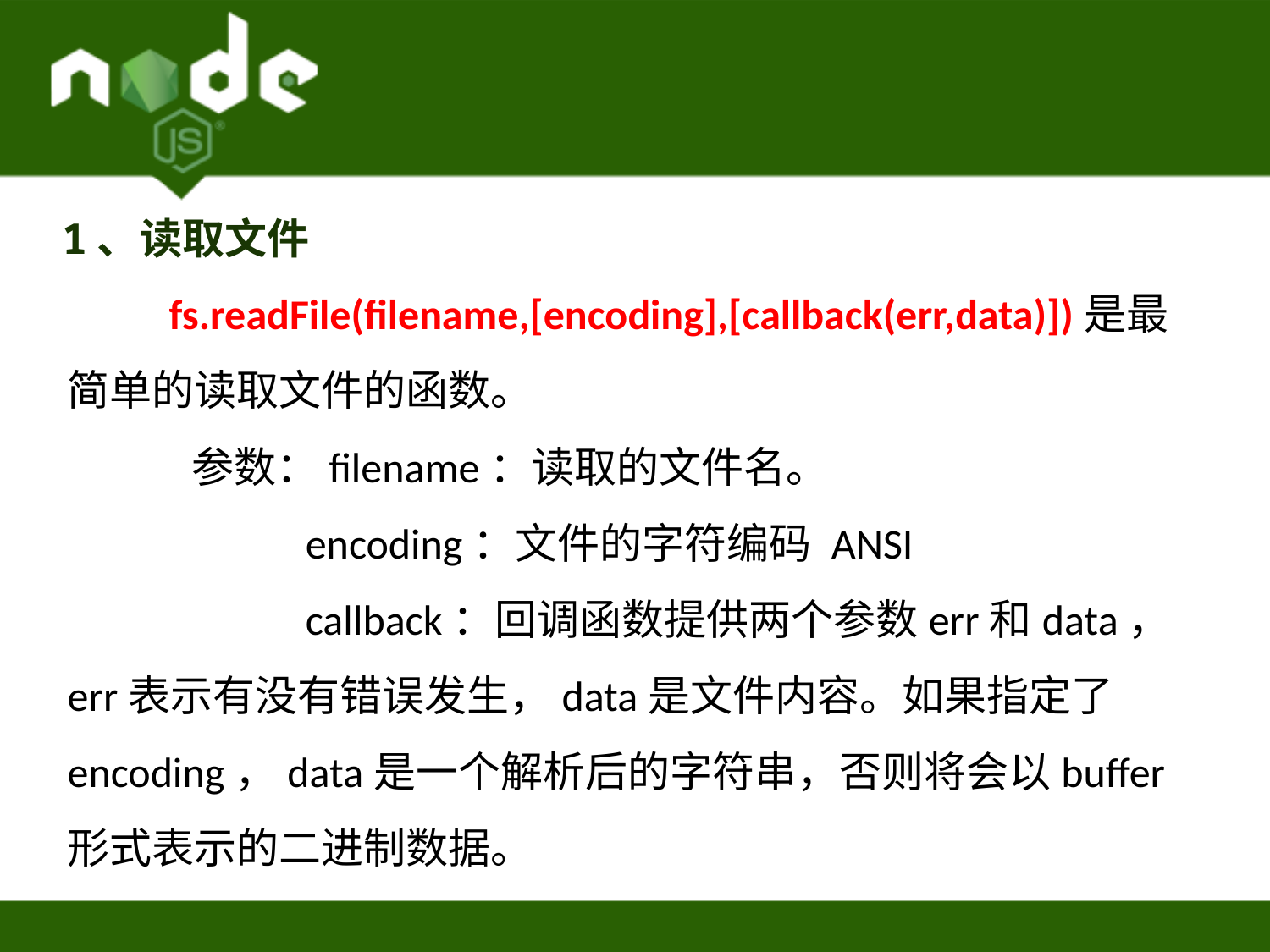

1、读取文件
    fs.readFile(filename,[encoding],[callback(err,data)])是最简单的读取文件的函数。
            参数：filename：读取的文件名。
                         encoding：文件的字符编码 ANSI
                         callback：回调函数提供两个参数err和data，err表示有没有错误发生，data是文件内容。如果指定了encoding，data是一个解析后的字符串，否则将会以buffer形式表示的二进制数据。